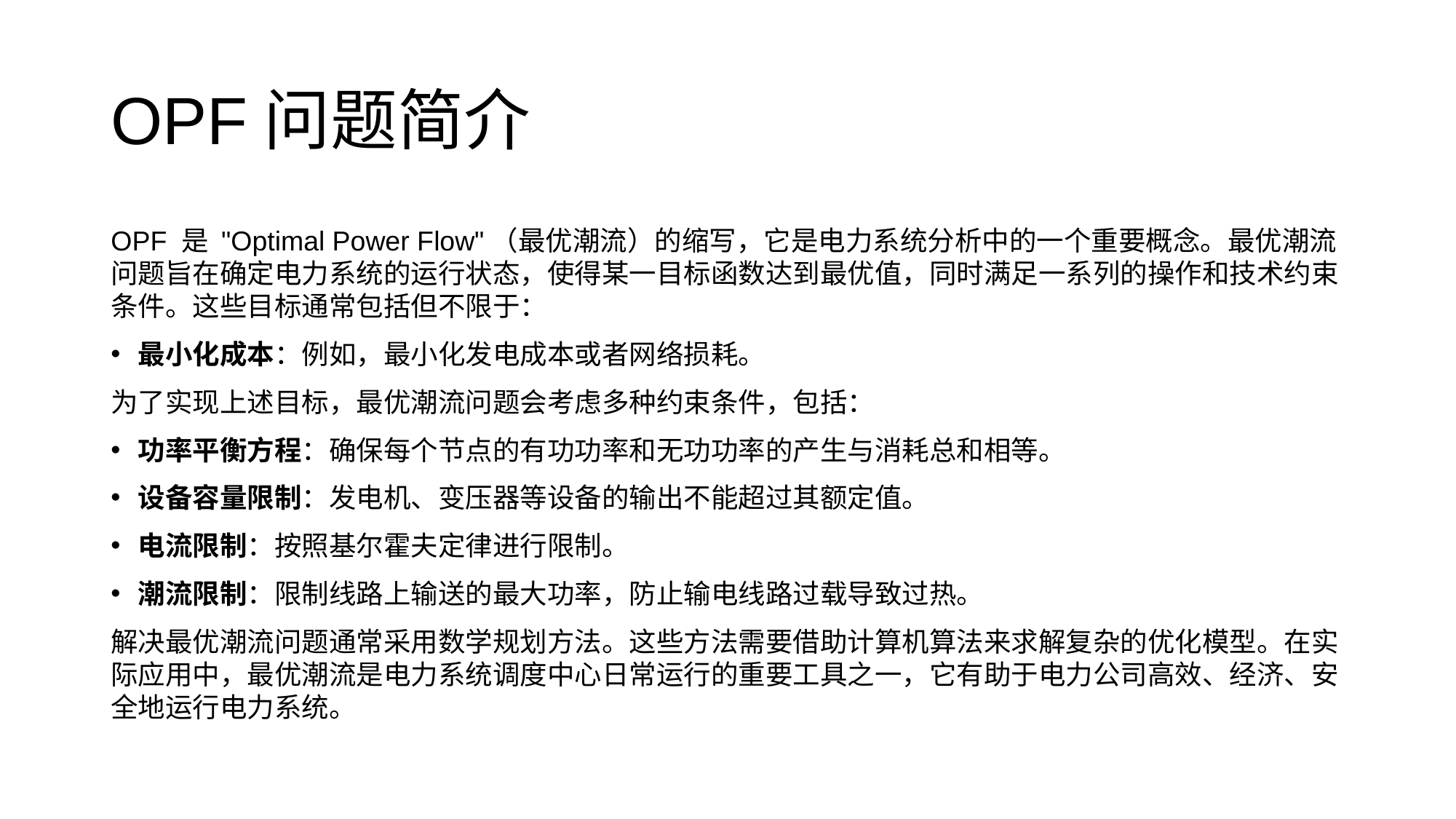

# OPF问题简介
OPF 是 "Optimal Power Flow"（最优潮流）的缩写，它是电力系统分析中的一个重要概念。最优潮流问题旨在确定电力系统的运行状态，使得某一目标函数达到最优值，同时满足一系列的操作和技术约束条件。这些目标通常包括但不限于：
最小化成本：例如，最小化发电成本或者网络损耗。
为了实现上述目标，最优潮流问题会考虑多种约束条件，包括：
功率平衡方程：确保每个节点的有功功率和无功功率的产生与消耗总和相等。
设备容量限制：发电机、变压器等设备的输出不能超过其额定值。
电流限制：按照基尔霍夫定律进行限制。
潮流限制：限制线路上输送的最大功率，防止输电线路过载导致过热。
解决最优潮流问题通常采用数学规划方法。这些方法需要借助计算机算法来求解复杂的优化模型。在实际应用中，最优潮流是电力系统调度中心日常运行的重要工具之一，它有助于电力公司高效、经济、安全地运行电力系统。